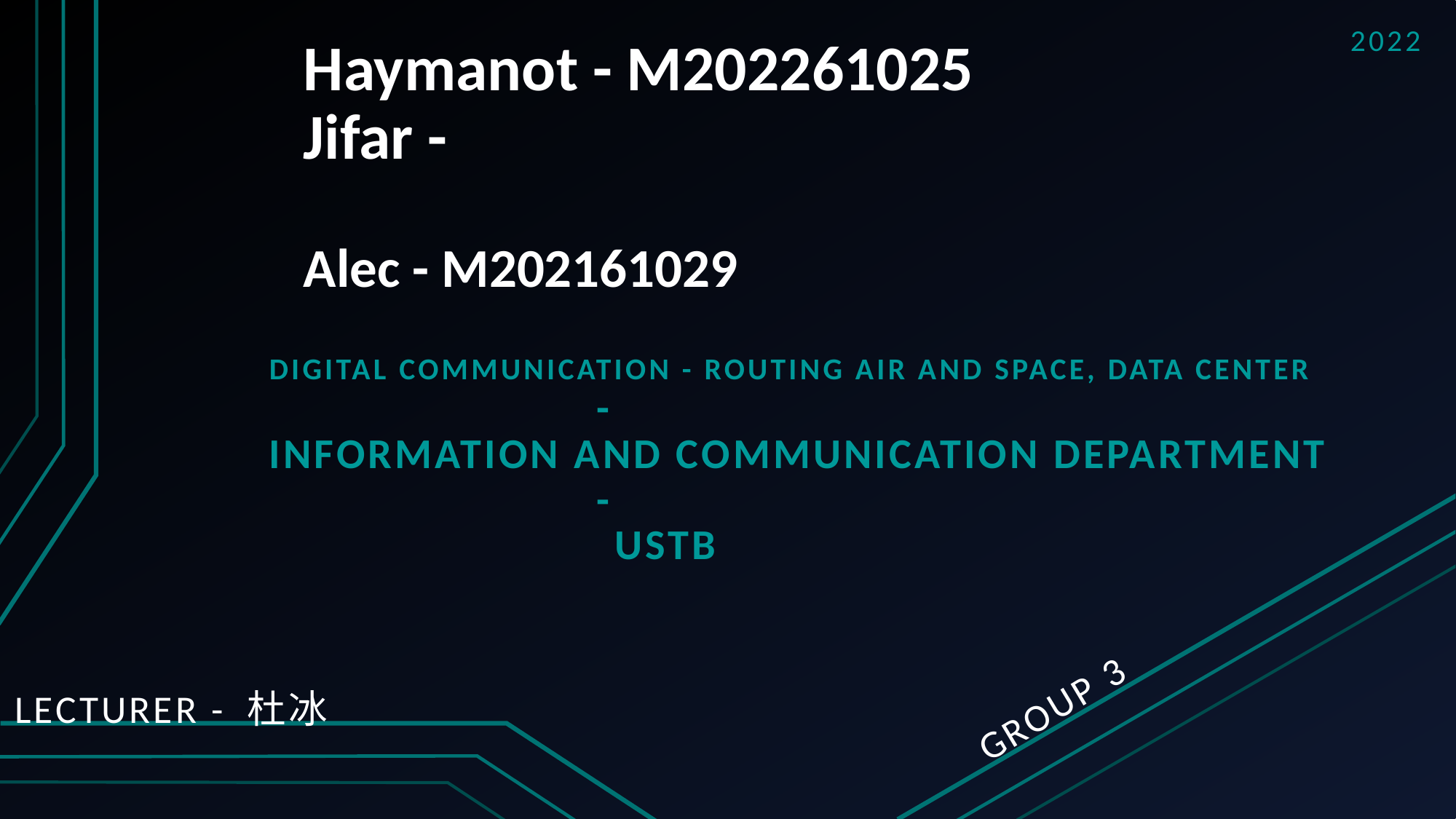

2022
Haymanot - M202261025
Jifar -
# Alec - M202161029
	DIGITAL Communication - ROUTING AIR AND SPACE, DATA CENTER
				-
 	information and communication department
				-
		       	          ustb
GROUP 3
Lecturer - 杜冰